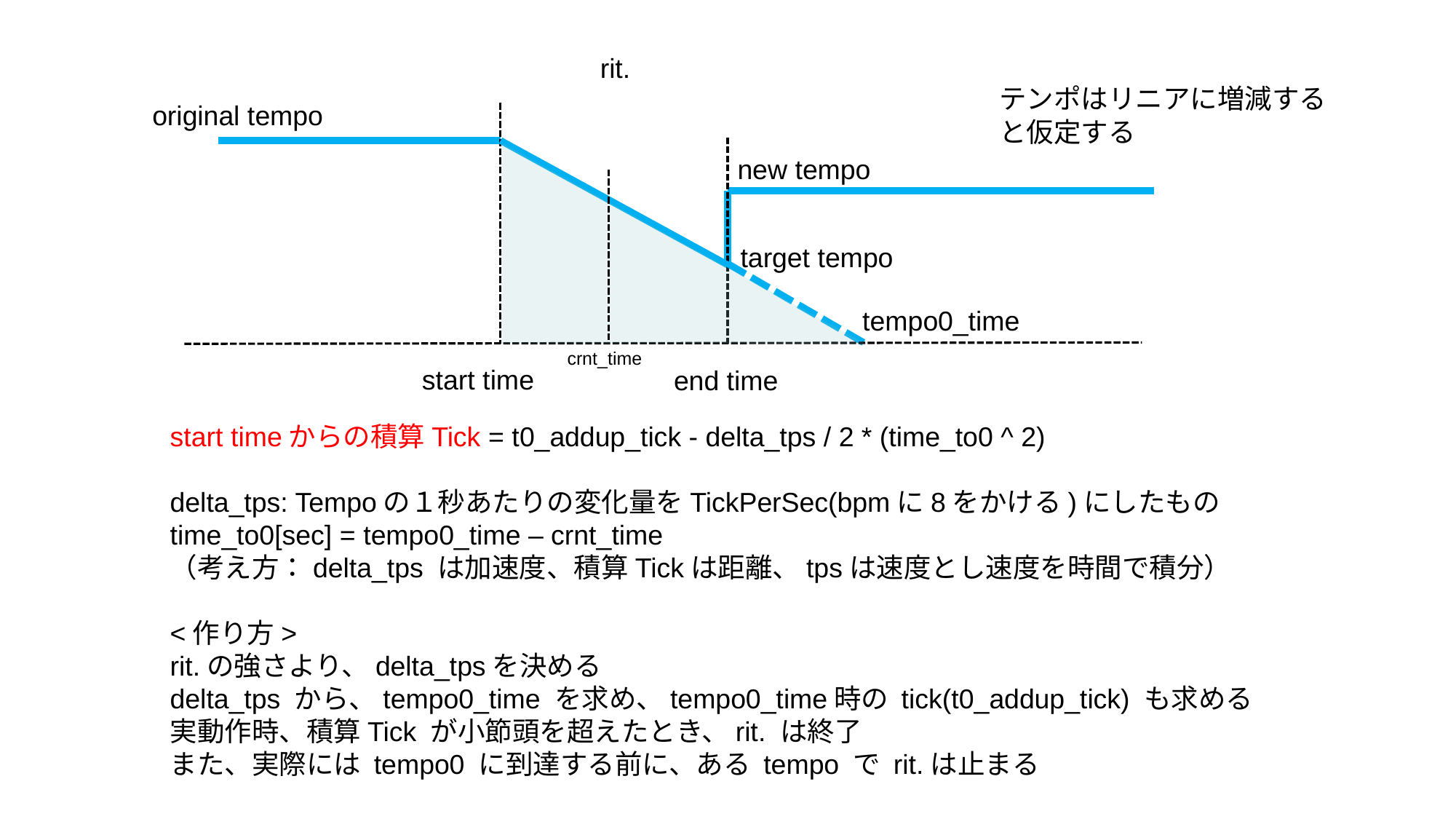

rit.

テンポはリニアに増減すると仮定する
original tempo
new tempo
target tempo
tempo0_time
crnt_time
start time
end time
start timeからの積算Tick = t0_addup_tick - delta_tps / 2 * (time_to0 ^ 2)
delta_tps: Tempoの１秒あたりの変化量をTickPerSec(bpmに8をかける)にしたもの
time_to0[sec] = tempo0_time – crnt_time
（考え方：delta_tps は加速度、積算Tickは距離、tpsは速度とし速度を時間で積分）

<作り方>
rit.の強さより、delta_tpsを決める
delta_tps から、tempo0_time を求め、tempo0_time時の tick(t0_addup_tick) も求める
実動作時、積算Tick が小節頭を超えたとき、rit. は終了
また、実際には tempo0 に到達する前に、ある tempo で rit.は止まる